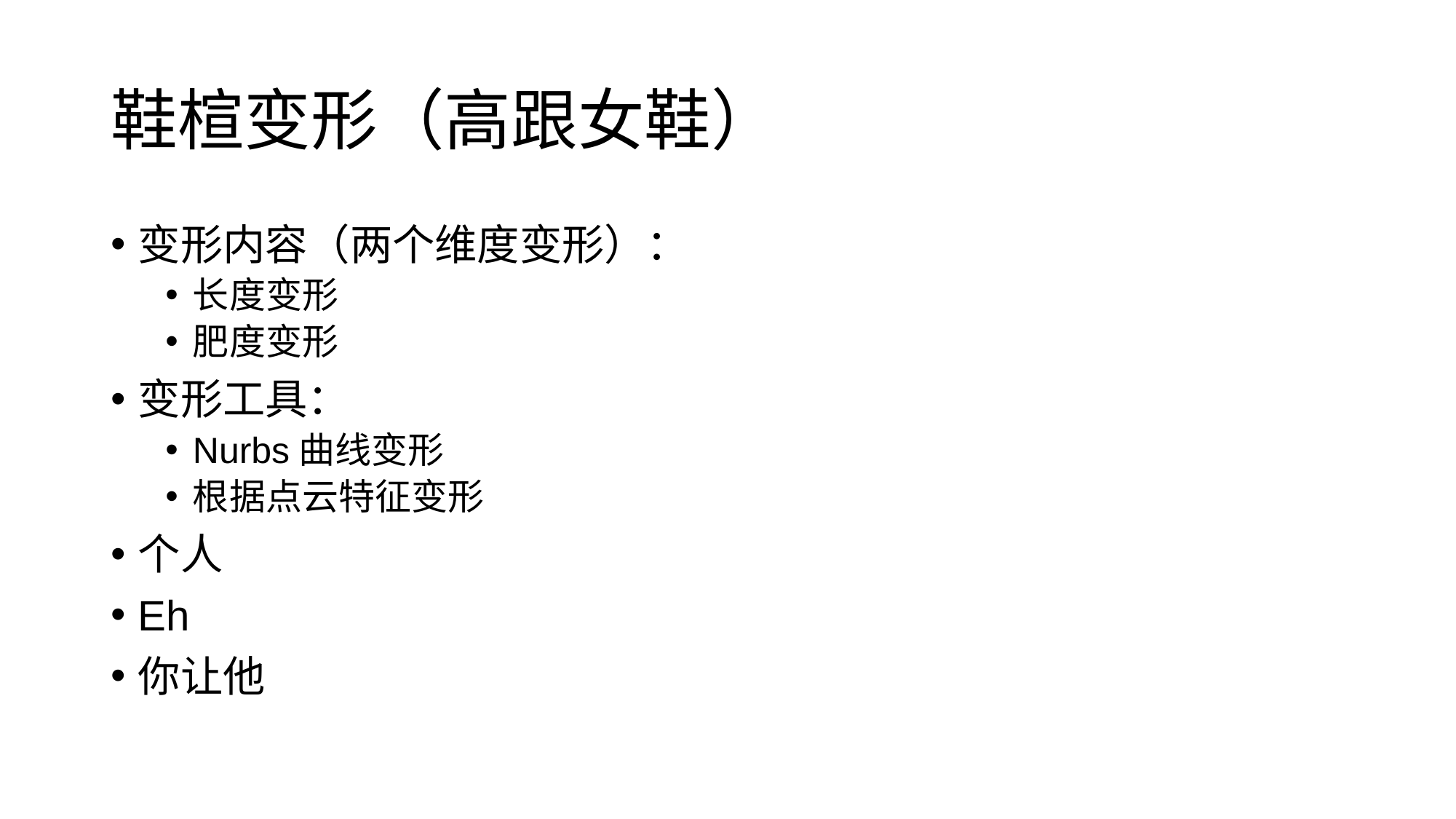

# 鞋楦变形（高跟女鞋）
变形内容（两个维度变形）：
长度变形
肥度变形
变形工具：
Nurbs曲线变形
根据点云特征变形
个人
Eh
你让他